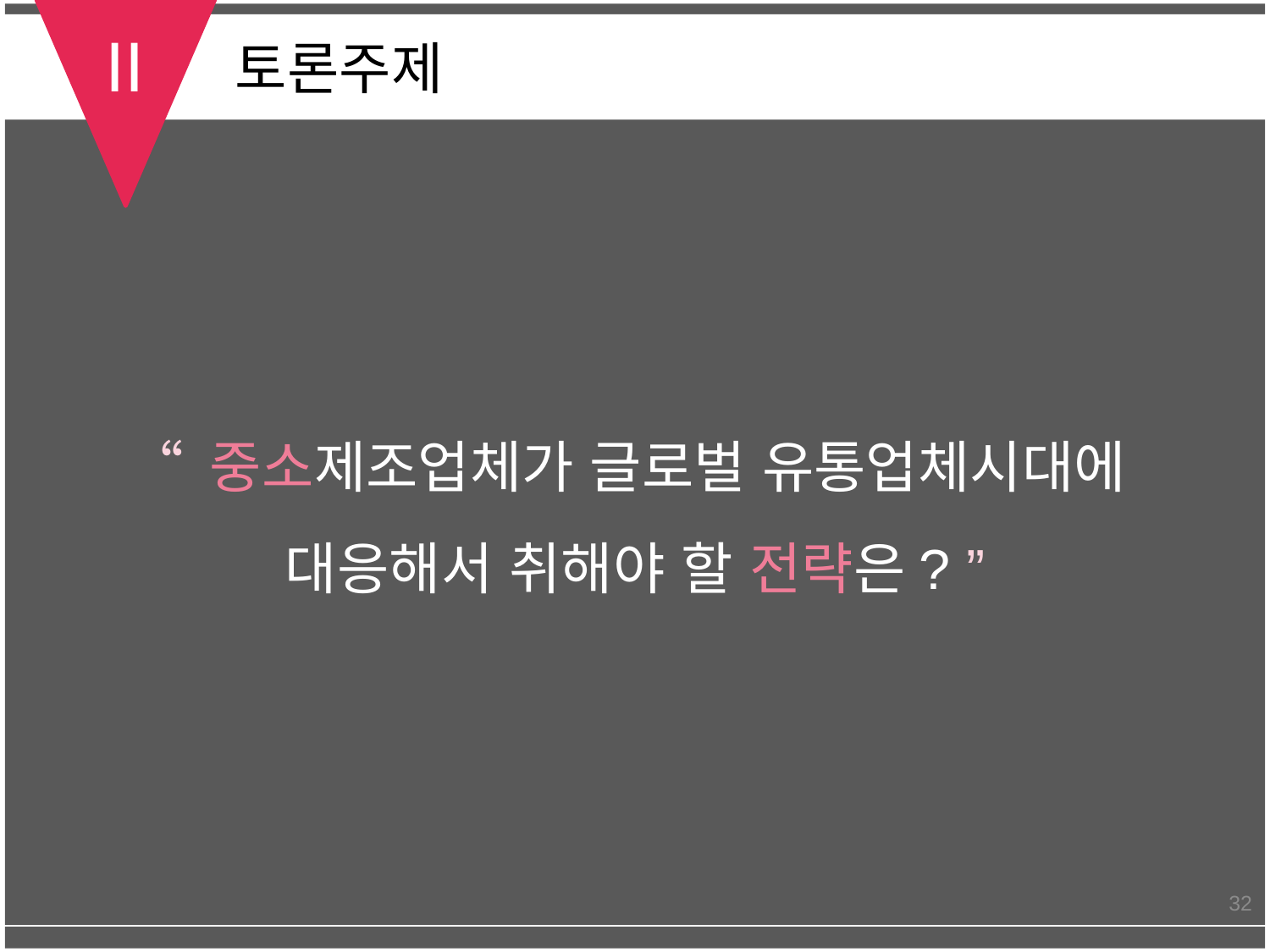

II

토론주제

“ 중소제조업체가 글로벌 유통업체시대에
대응해서 취해야 할 전략은? ”

32